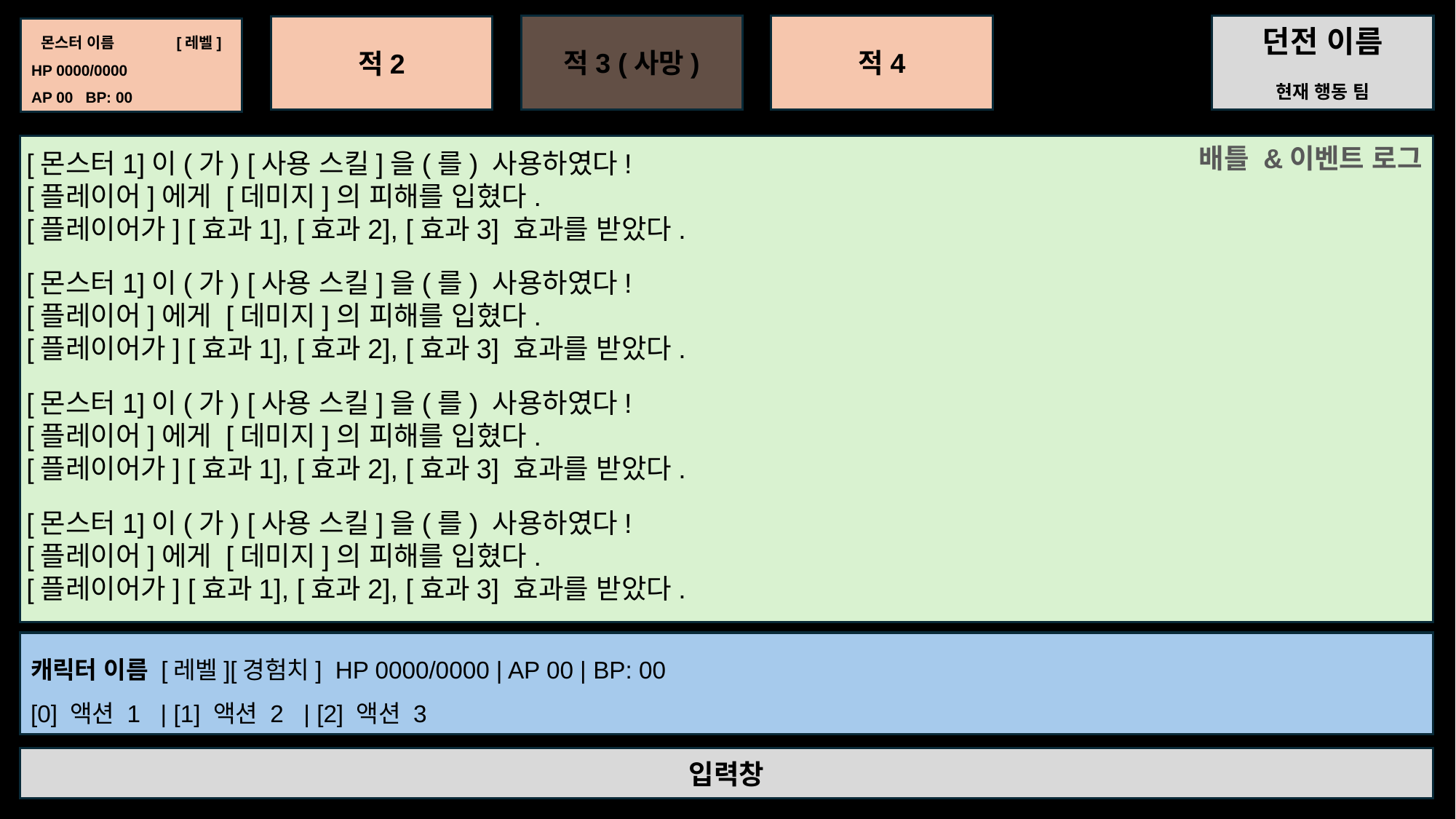

적3 (사망)
적4
던전 이름

현재 행동 팀
적2
몬스터 이름              [레벨]
HP 0000/0000
AP 00   BP: 00
배틀 &이벤트 로그
[몬스터1]이(가) [사용 스킬]을(를) 사용하였다!
[플레이어]에게 [데미지]의 피해를 입혔다.
[플레이어가] [효과1], [효과2], [효과3] 효과를 받았다.
[몬스터1]이(가) [사용 스킬]을(를) 사용하였다!
[플레이어]에게 [데미지]의 피해를 입혔다.
[플레이어가] [효과1], [효과2], [효과3] 효과를 받았다.
[몬스터1]이(가) [사용 스킬]을(를) 사용하였다!
[플레이어]에게 [데미지]의 피해를 입혔다.
[플레이어가] [효과1], [효과2], [효과3] 효과를 받았다.
[몬스터1]이(가) [사용 스킬]을(를) 사용하였다!
[플레이어]에게 [데미지]의 피해를 입혔다.
[플레이어가] [효과1], [효과2], [효과3] 효과를 받았다.
캐릭터 이름 [레벨][경험치]  HP 0000/0000 | AP 00 | BP: 00
[0] 액션 1   | [1] 액션 2   | [2] 액션 3
입력창